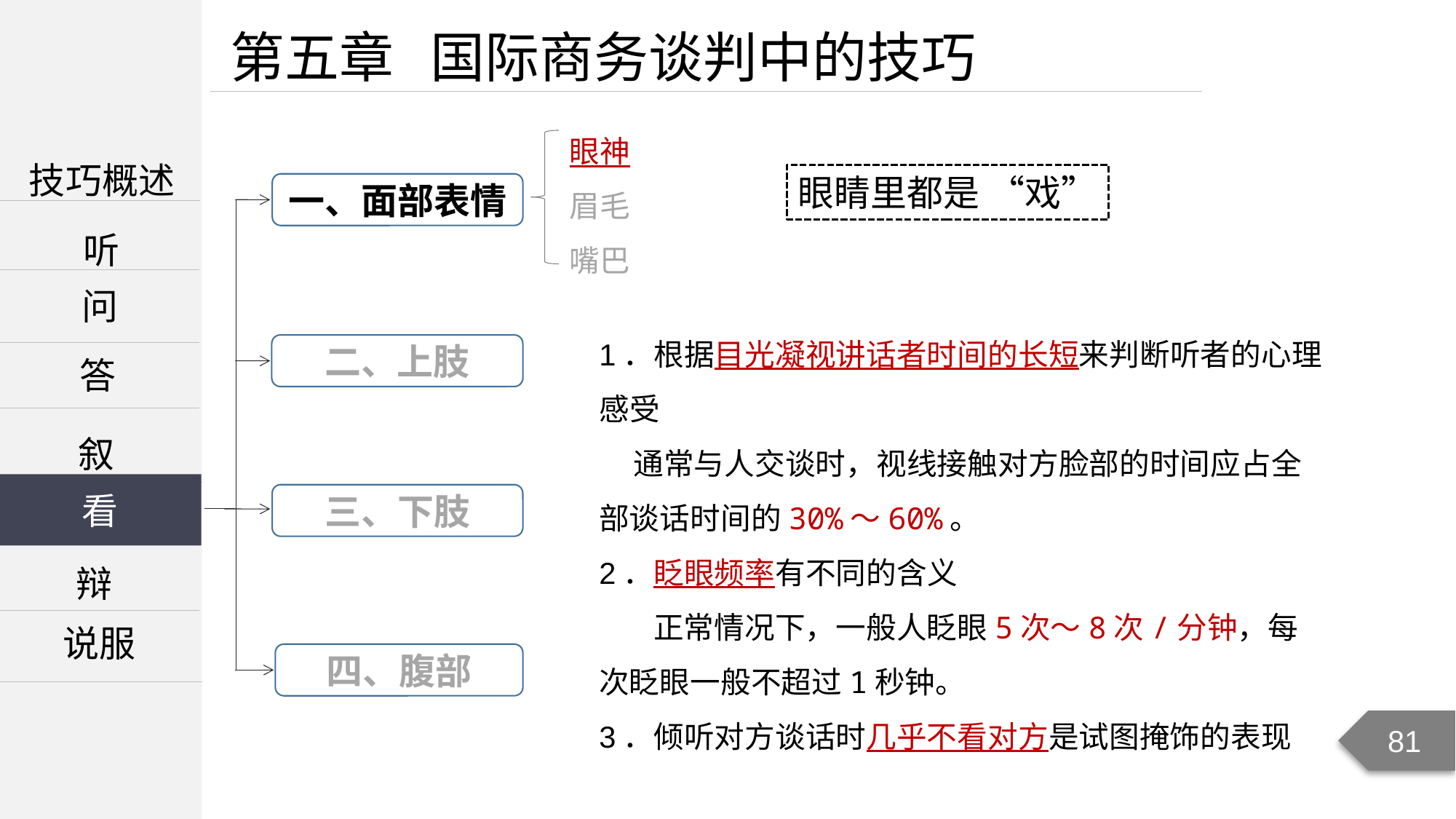

第五章   国际商务谈判中的技巧
眼神
眉毛
嘴巴
技巧概述

眼睛里都是 “戏”
一、面部表情

听
问
1．根据目光凝视讲话者时间的长短来判断听者的心理感受
    通常与人交谈时，视线接触对方脸部的时间应占全部谈话时间的30%～60%。
2．眨眼频率有不同的含义
       正常情况下，一般人眨眼5次～8次/分钟，每次眨眼一般不超过1秒钟。
3．倾听对方谈话时几乎不看对方是试图掩饰的表现
二、上肢
答
叙
看
看
三、下肢
辩
说服
四、腹部
81